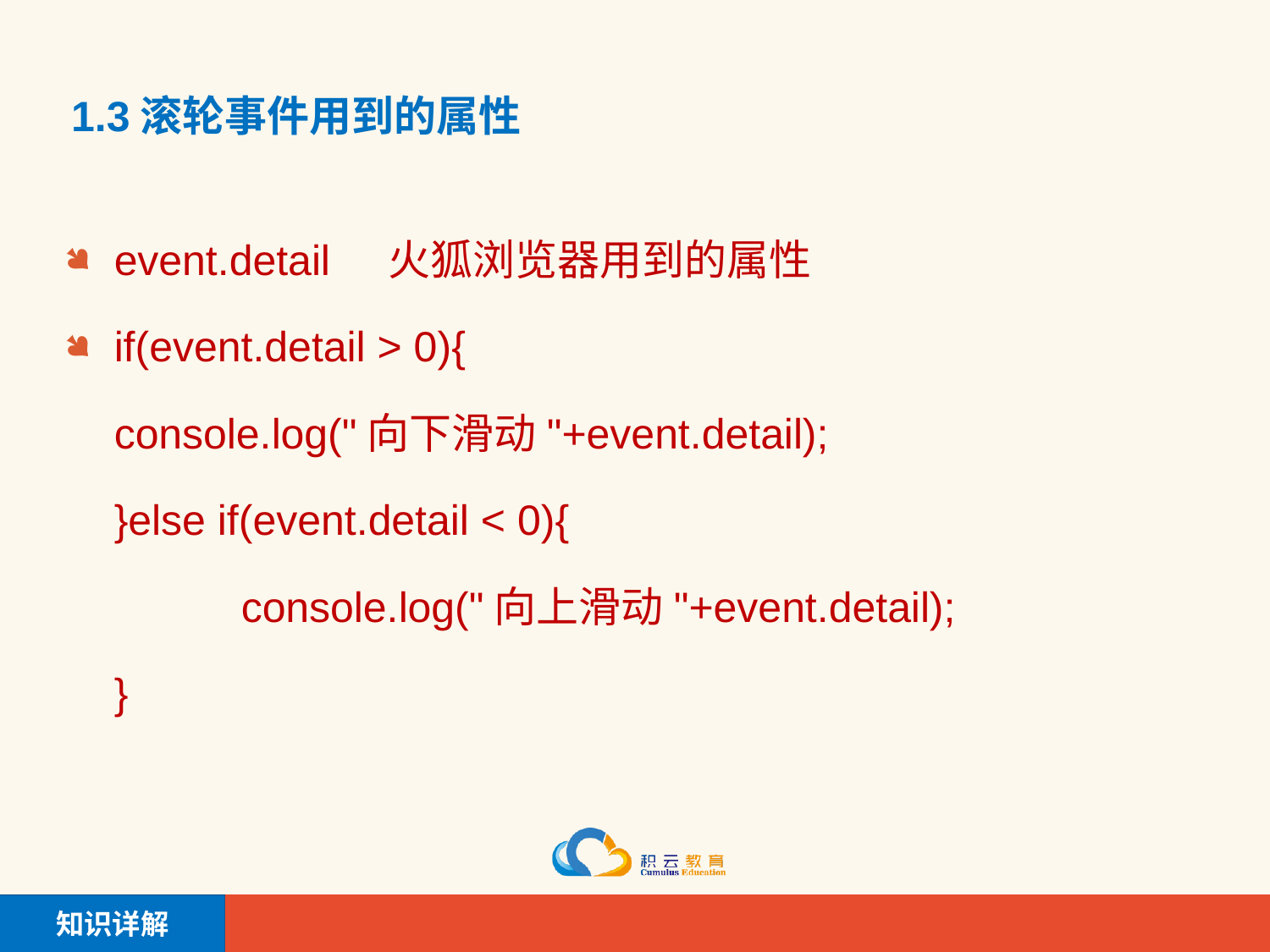

# 1.3滚轮事件用到的属性
event.detail    火狐浏览器用到的属性
if(event.detail > 0){
    	console.log("向下滑动"+event.detail);
	}else if(event.detail < 0){
		console.log("向上滑动"+event.detail);
	}